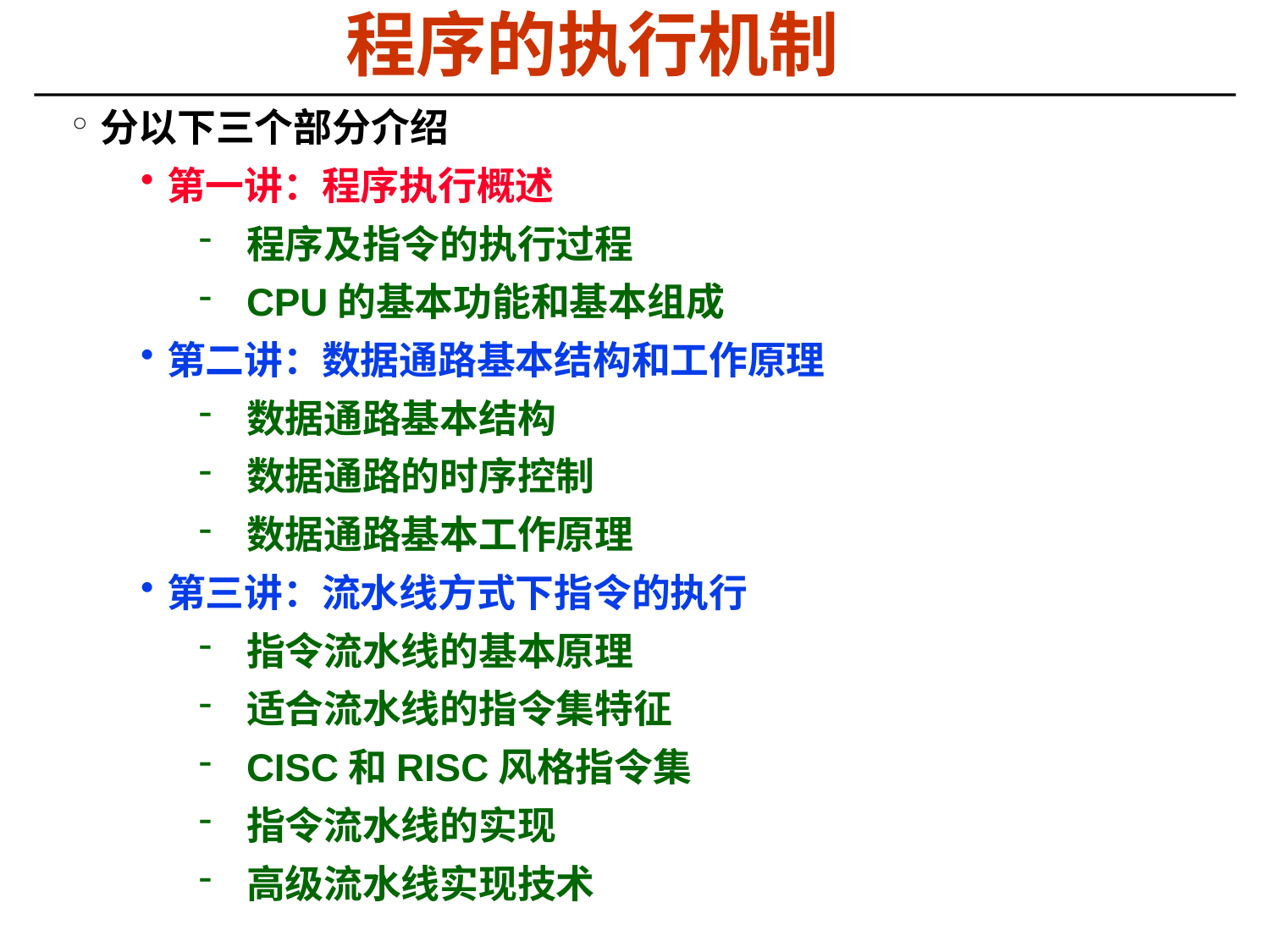

# 程序的执行机制
分以下三个部分介绍
第一讲：程序执行概述
程序及指令的执行过程
CPU的基本功能和基本组成
第二讲：数据通路基本结构和工作原理
数据通路基本结构
数据通路的时序控制
数据通路基本工作原理
第三讲：流水线方式下指令的执行
指令流水线的基本原理
适合流水线的指令集特征
CISC和RISC风格指令集
指令流水线的实现
高级流水线实现技术